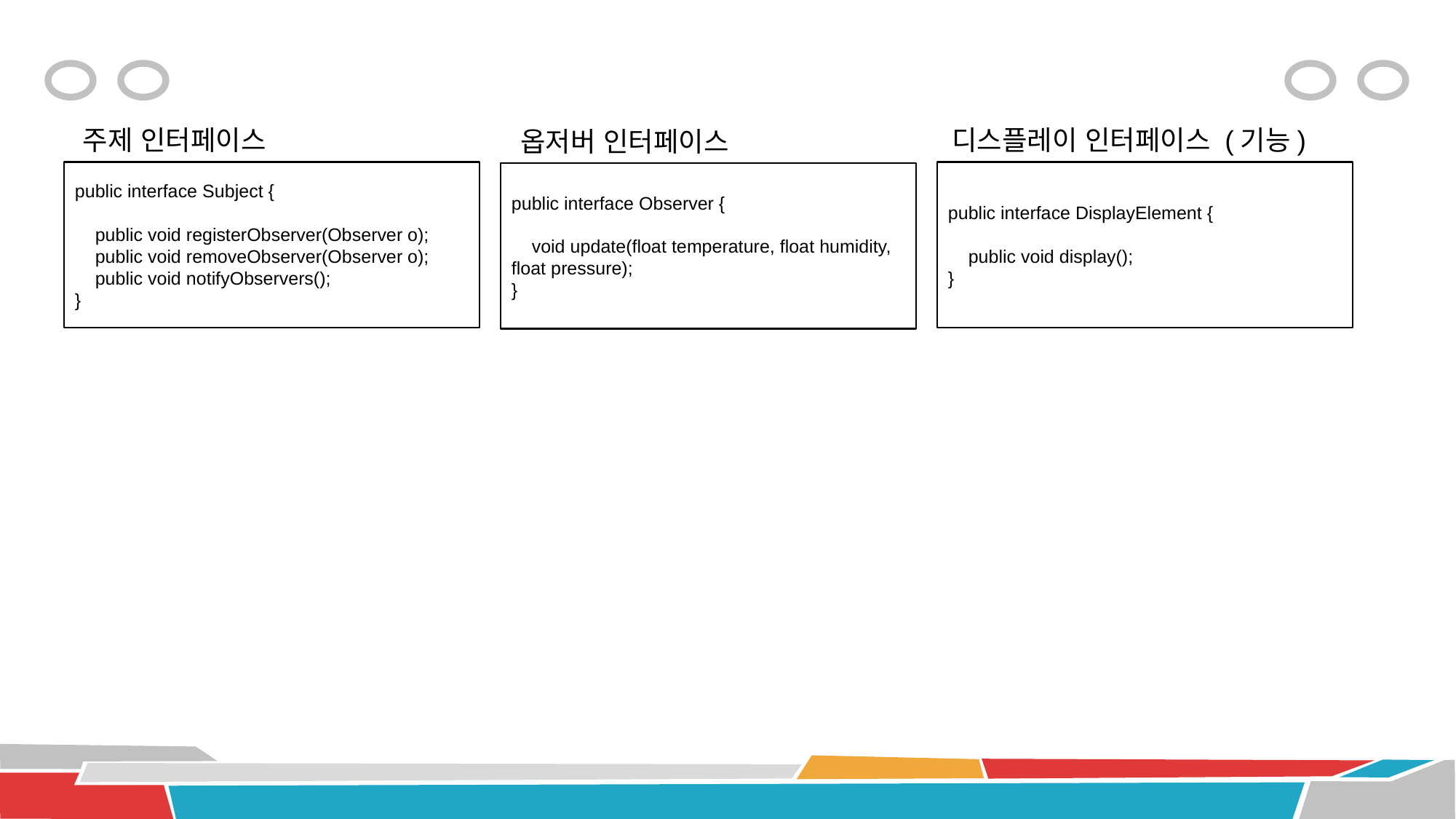

주제 인터페이스
디스플레이 인터페이스 (기능)
옵저버 인터페이스
public interface DisplayElement {

    public void display();
}
public interface Subject {

    public void registerObserver(Observer o);
    public void removeObserver(Observer o);
    public void notifyObservers();
}
public interface Observer {

    void update(float temperature, float humidity, float pressure);
}